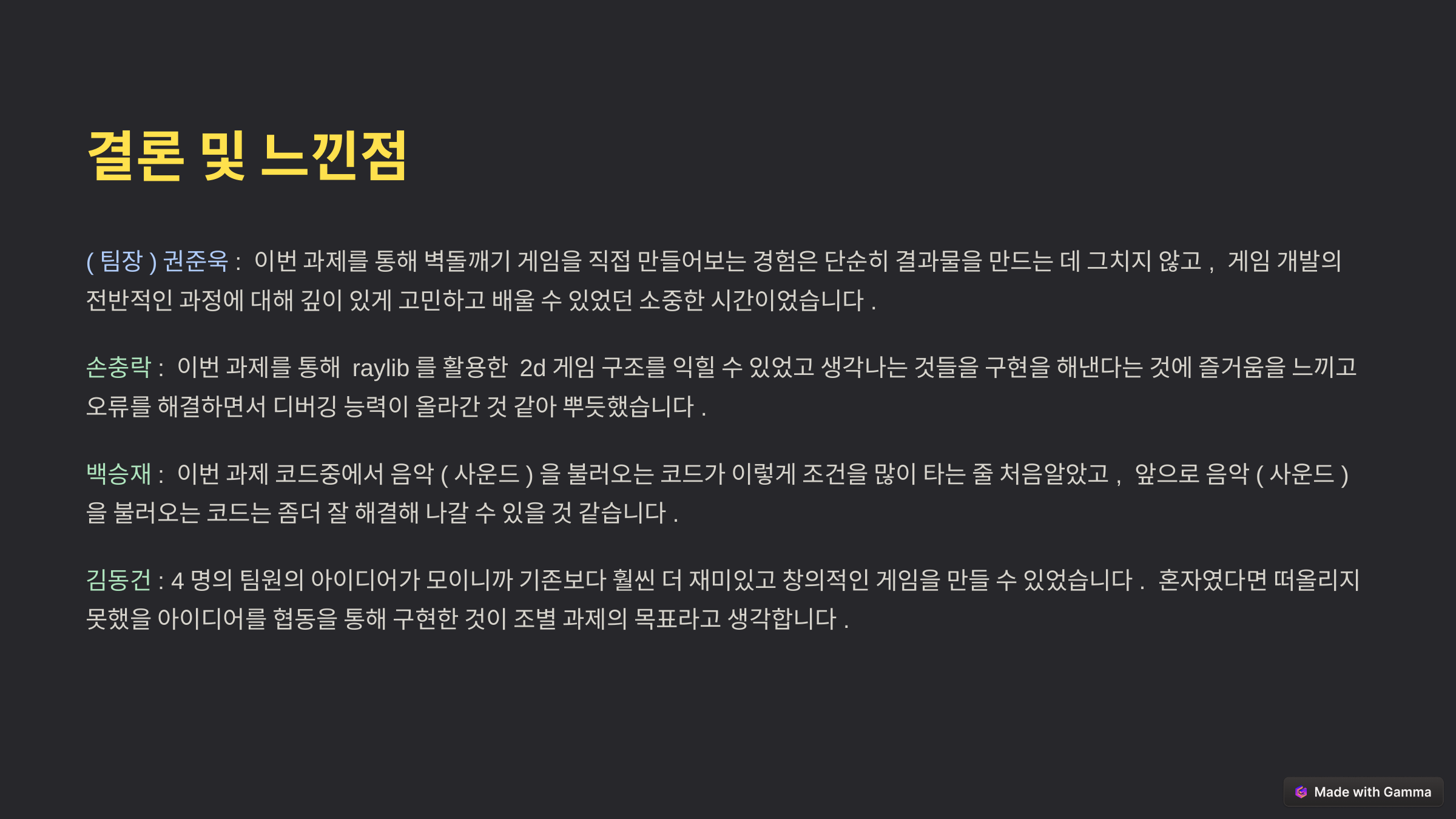

결론 및 느낀점
(팀장)권준욱: 이번 과제를 통해 벽돌깨기 게임을 직접 만들어보는 경험은 단순히 결과물을 만드는 데 그치지 않고, 게임 개발의 전반적인 과정에 대해 깊이 있게 고민하고 배울 수 있었던 소중한 시간이었습니다.
손충락: 이번 과제를 통해 raylib를 활용한 2d게임 구조를 익힐 수 있었고 생각나는 것들을 구현을 해낸다는 것에 즐거움을 느끼고 오류를 해결하면서 디버깅 능력이 올라간 것 같아 뿌듯했습니다.
백승재: 이번 과제 코드중에서 음악(사운드)을 불러오는 코드가 이렇게 조건을 많이 타는 줄 처음알았고, 앞으로 음악(사운드)을 불러오는 코드는 좀더 잘 해결해 나갈 수 있을 것 같습니다.
김동건: 4명의 팀원의 아이디어가 모이니까 기존보다 훨씬 더 재미있고 창의적인 게임을 만들 수 있었습니다. 혼자였다면 떠올리지 못했을 아이디어를 협동을 통해 구현한 것이 조별 과제의 목표라고 생각합니다.